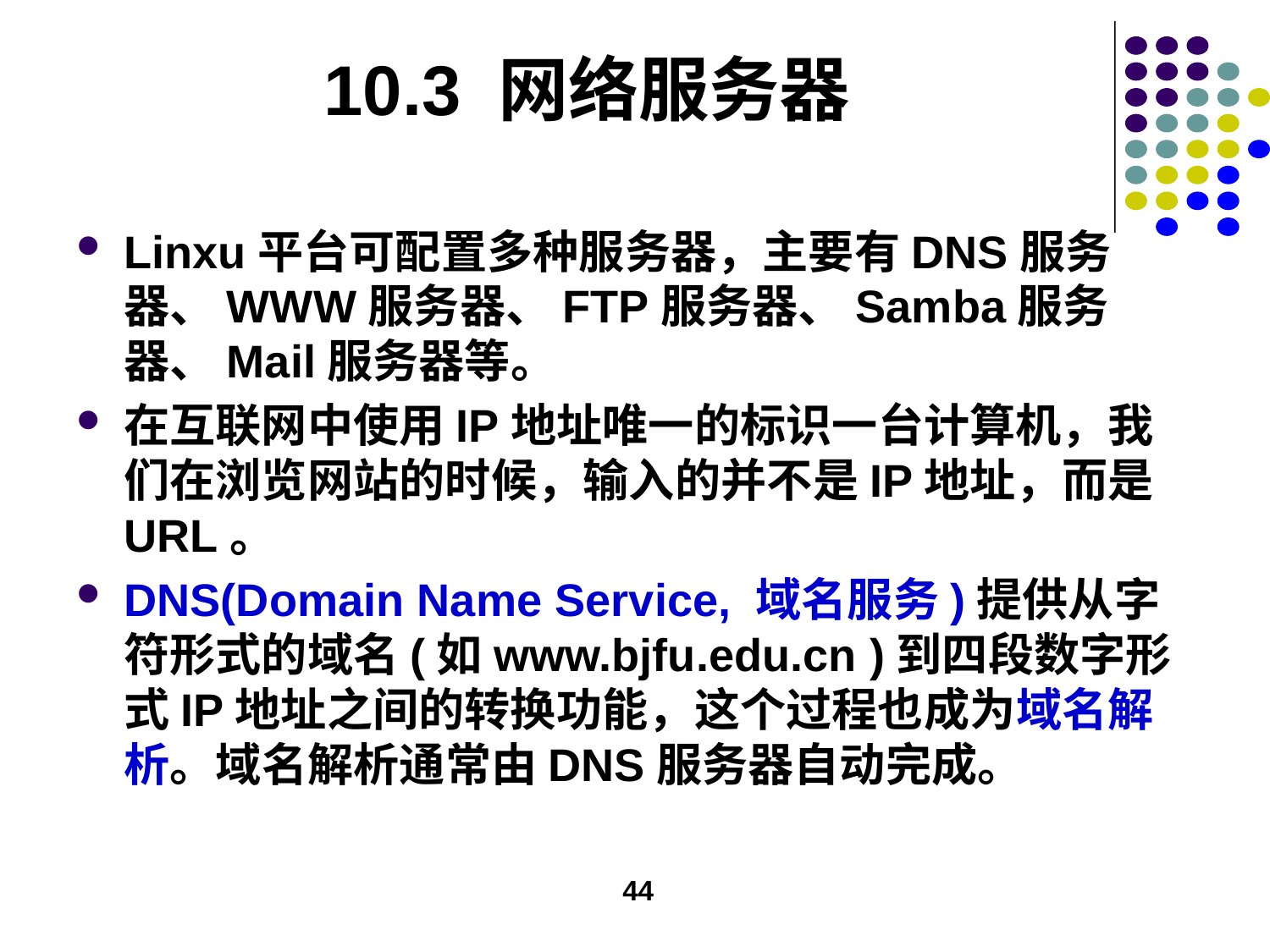

# 10.3 网络服务器
Linxu平台可配置多种服务器，主要有DNS服务器、WWW服务器、FTP服务器、Samba服务器、Mail服务器等。
在互联网中使用IP地址唯一的标识一台计算机，我们在浏览网站的时候，输入的并不是IP地址，而是URL。
DNS(Domain Name Service, 域名服务)提供从字符形式的域名(如www.bjfu.edu.cn )到四段数字形式IP地址之间的转换功能，这个过程也成为域名解析。域名解析通常由DNS服务器自动完成。
44